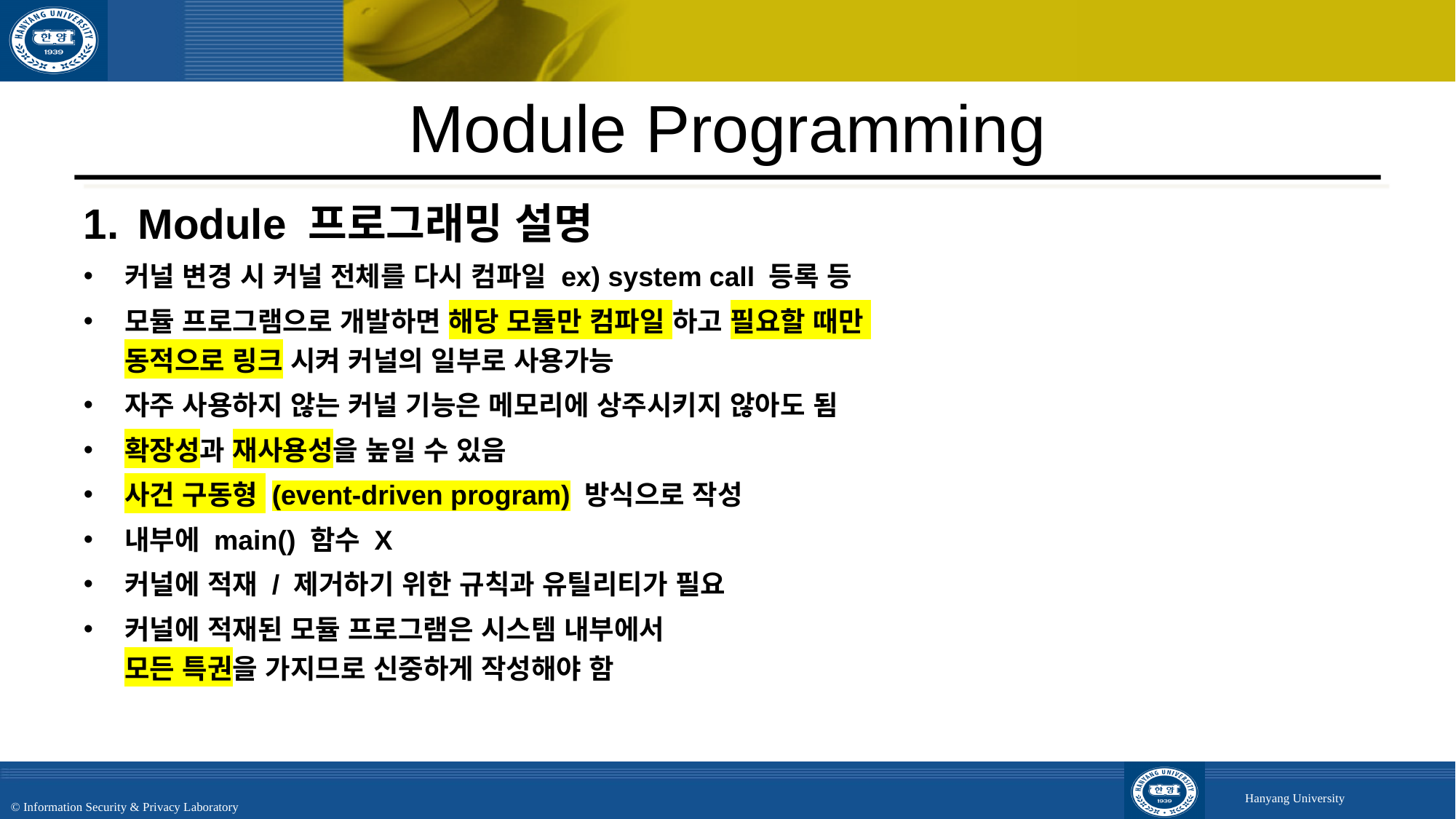

# Module Programming
Module 프로그래밍 설명
커널 변경 시 커널 전체를 다시 컴파일 ex) system call 등록 등
모듈 프로그램으로 개발하면 해당 모듈만 컴파일 하고 필요할 때만
동적으로 링크 시켜 커널의 일부로 사용가능
자주 사용하지 않는 커널 기능은 메모리에 상주시키지 않아도 됨
확장성과 재사용성을 높일 수 있음
사건 구동형 (event-driven program) 방식으로 작성
내부에 main() 함수 X
커널에 적재 / 제거하기 위한 규칙과 유틸리티가 필요
커널에 적재된 모듈 프로그램은 시스템 내부에서
모든 특권을 가지므로 신중하게 작성해야 함